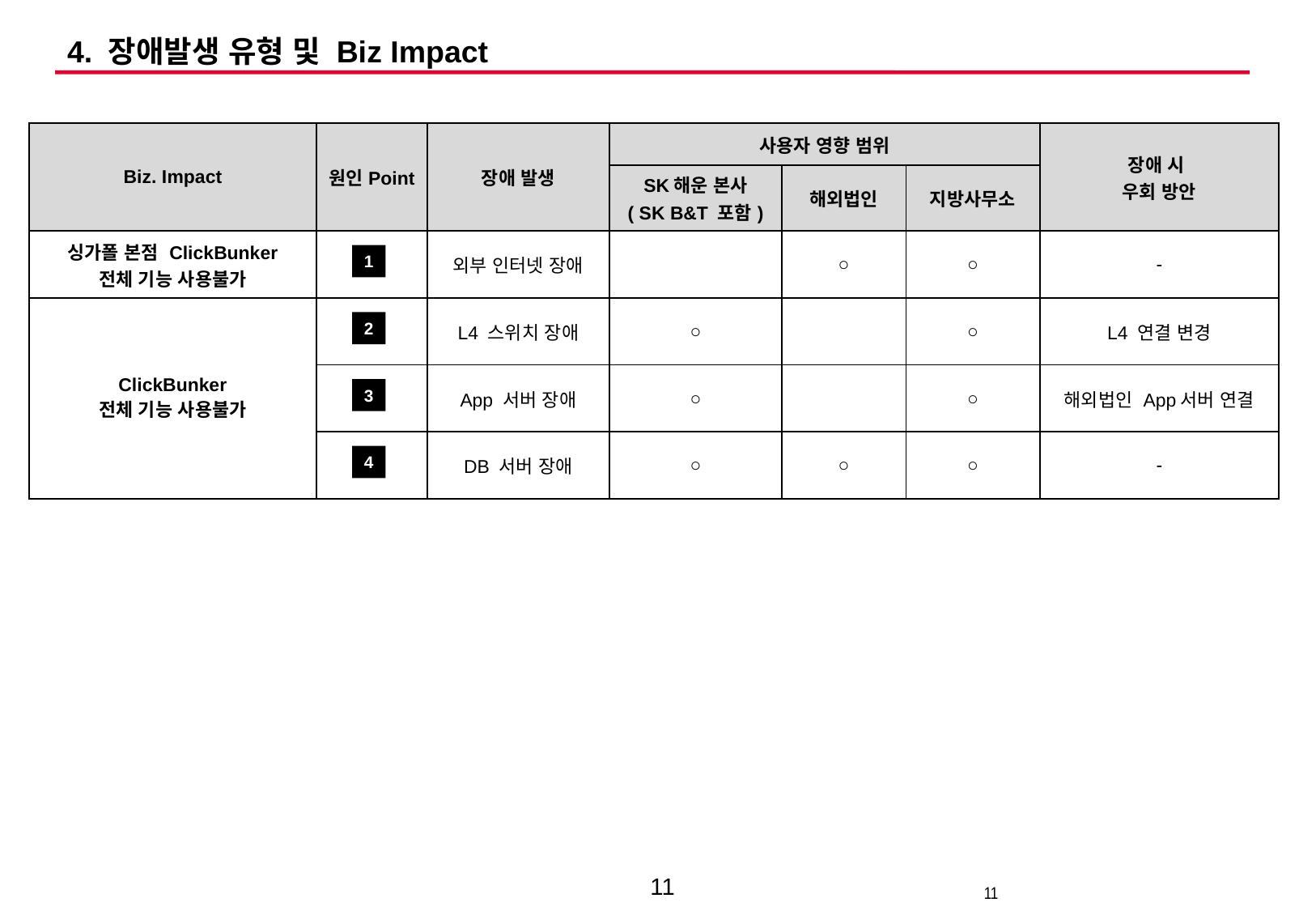

# 4. 장애발생 유형 및 Biz Impact
| Biz. Impact | 원인Point | 장애 발생 | 사용자 영향 범위 |  |  | 장애 시 우회 방안 |
| --- | --- | --- | --- | --- | --- | --- |
|  |  |  | SK해운 본사 ( SK B&T 포함) | 해외법인 | 지방사무소 |  |
| 싱가폴 본점 ClickBunker 전체 기능 사용불가 | 1 | 외부 인터넷 장애 |  | ○ | ○ | - |
| ClickBunker 전체 기능 사용불가 | 2 | L4 스위치 장애 | ○ |  | ○ | L4 연결 변경 |
|  | 3 | App 서버 장애 | ○ |  | ○ | 해외법인 App서버 연결 |
|  | 4 | DB 서버 장애 | ○ | ○ | ○ | - |
1
2
3
4
11